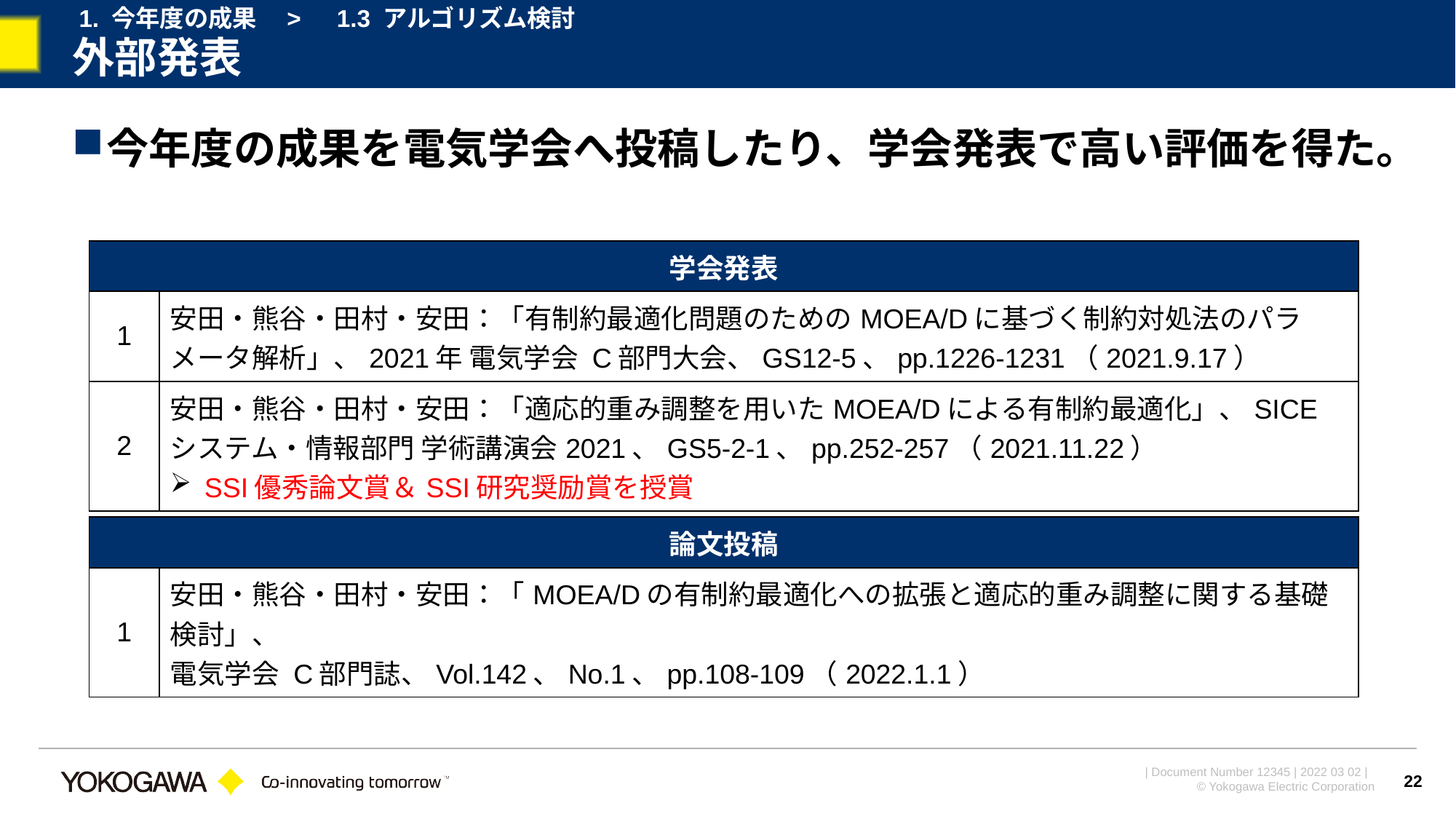

1. 今年度の成果　>　1.3 アルゴリズム検討
# 外部発表
今年度の成果を電気学会へ投稿したり、学会発表で高い評価を得た。
| 学会発表 |  |
| --- | --- |
| 1 | 安田・熊谷・田村・安田：「有制約最適化問題のためのMOEA/Dに基づく制約対処法のパラメータ解析」、2021年 電気学会 C部門大会、GS12-5、pp.1226-1231（2021.9.17） |
| 2 | 安田・熊谷・田村・安田：「適応的重み調整を用いたMOEA/Dによる有制約最適化」、SICE システム・情報部門 学術講演会2021、GS5-2-1、pp.252-257（2021.11.22） SSI優秀論文賞＆SSI研究奨励賞を授賞 |
| 論文投稿 |  |
| --- | --- |
| 1 | 安田・熊谷・田村・安田：「MOEA/Dの有制約最適化への拡張と適応的重み調整に関する基礎検討」、 電気学会 C部門誌、Vol.142、No.1、pp.108-109（2022.1.1） |
22